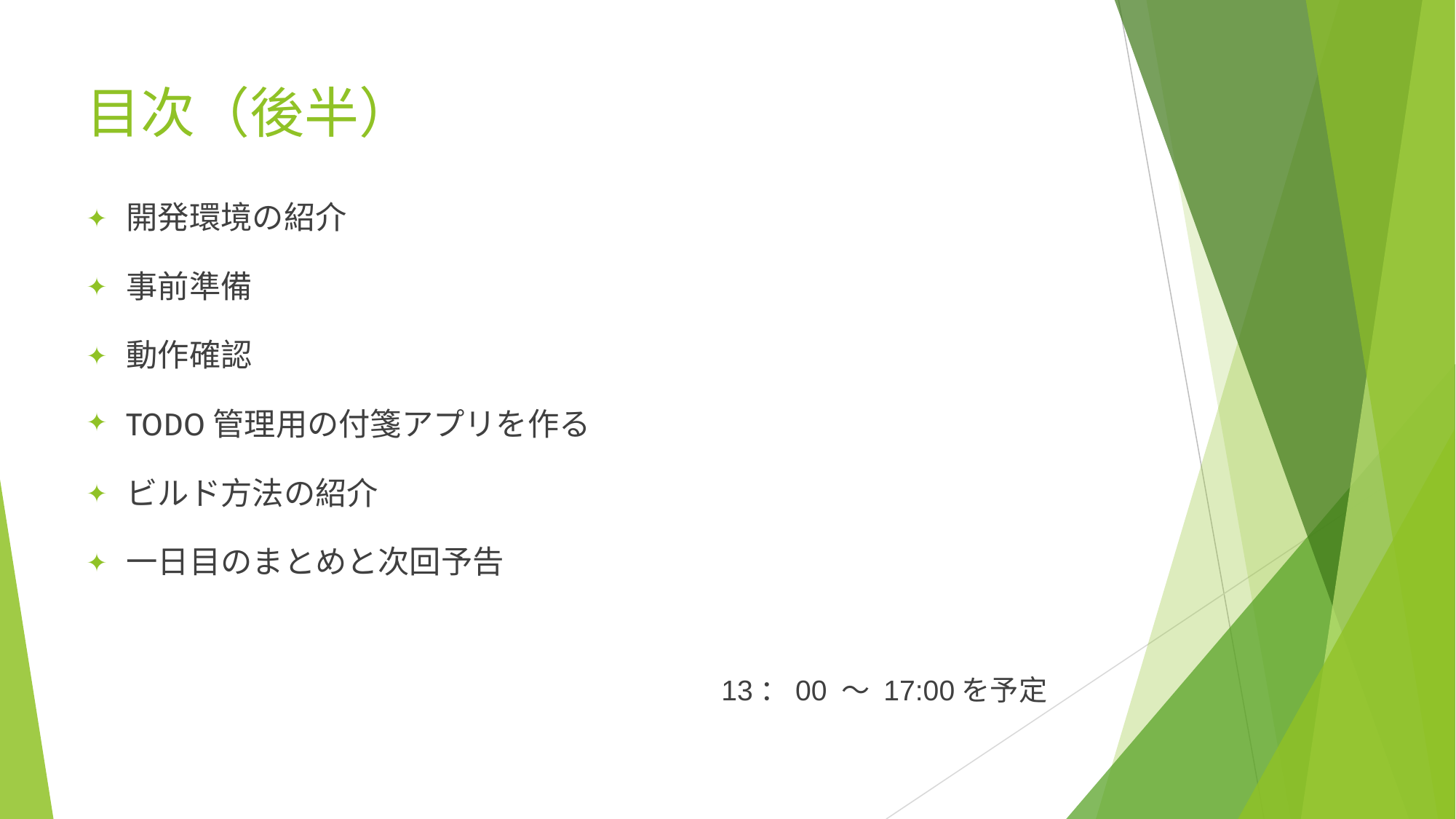

# 目次（後半）
開発環境の紹介
事前準備
動作確認
TODO管理用の付箋アプリを作る
ビルド方法の紹介
一日目のまとめと次回予告

　　　　　　　　　　　　　　　　　　　　　　13：00 ～ 17:00を予定